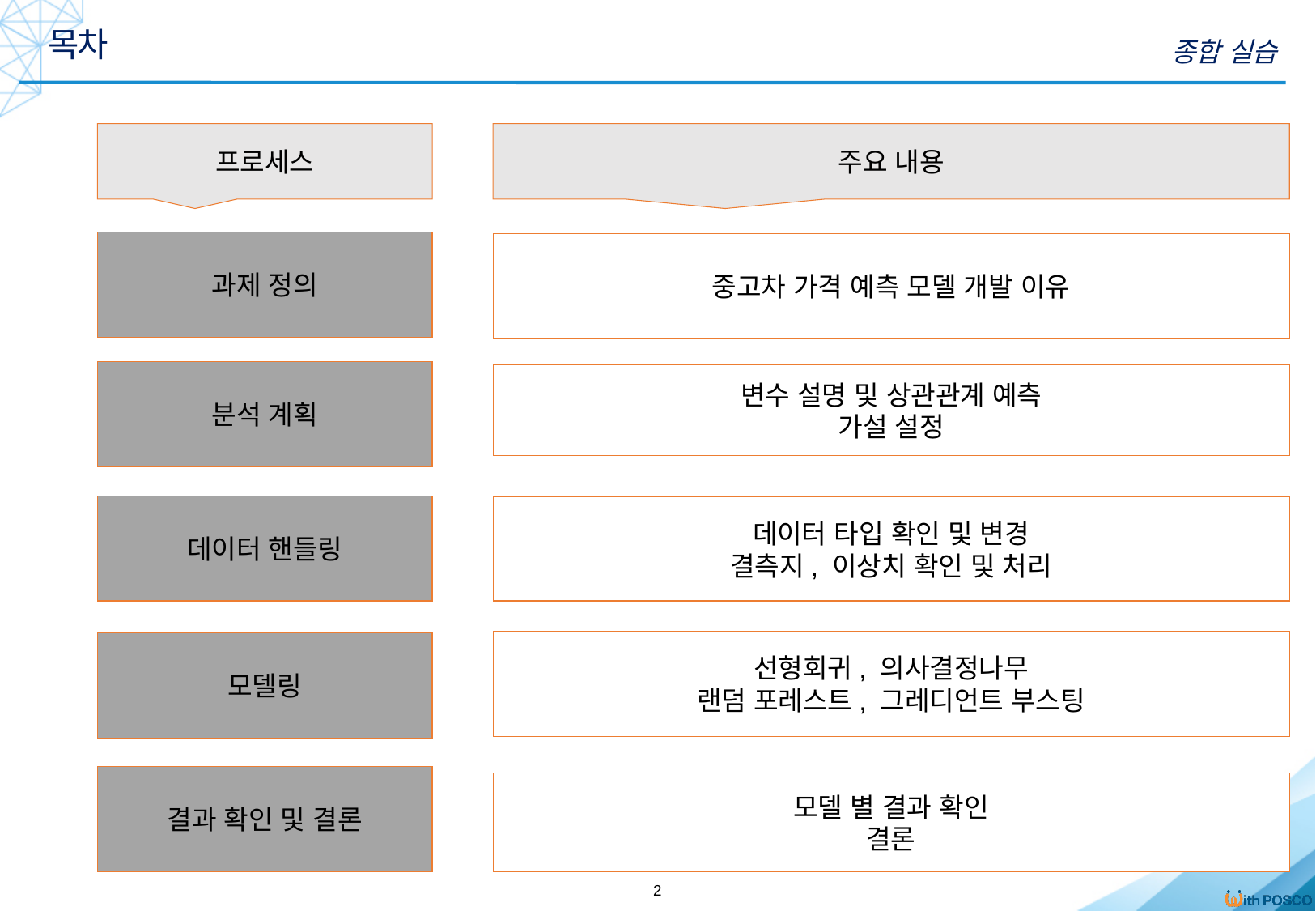

목차
종합 실습
프로세스
주요 내용
과제 정의
중고차 가격 예측 모델 개발 이유
분석 계획
변수 설명 및 상관관계 예측
가설 설정
데이터 핸들링
데이터 타입 확인 및 변경
결측지, 이상치 확인 및 처리
선형회귀, 의사결정나무
랜덤 포레스트, 그레디언트 부스팅
모델링
결과 확인 및 결론
모델 별 결과 확인
결론